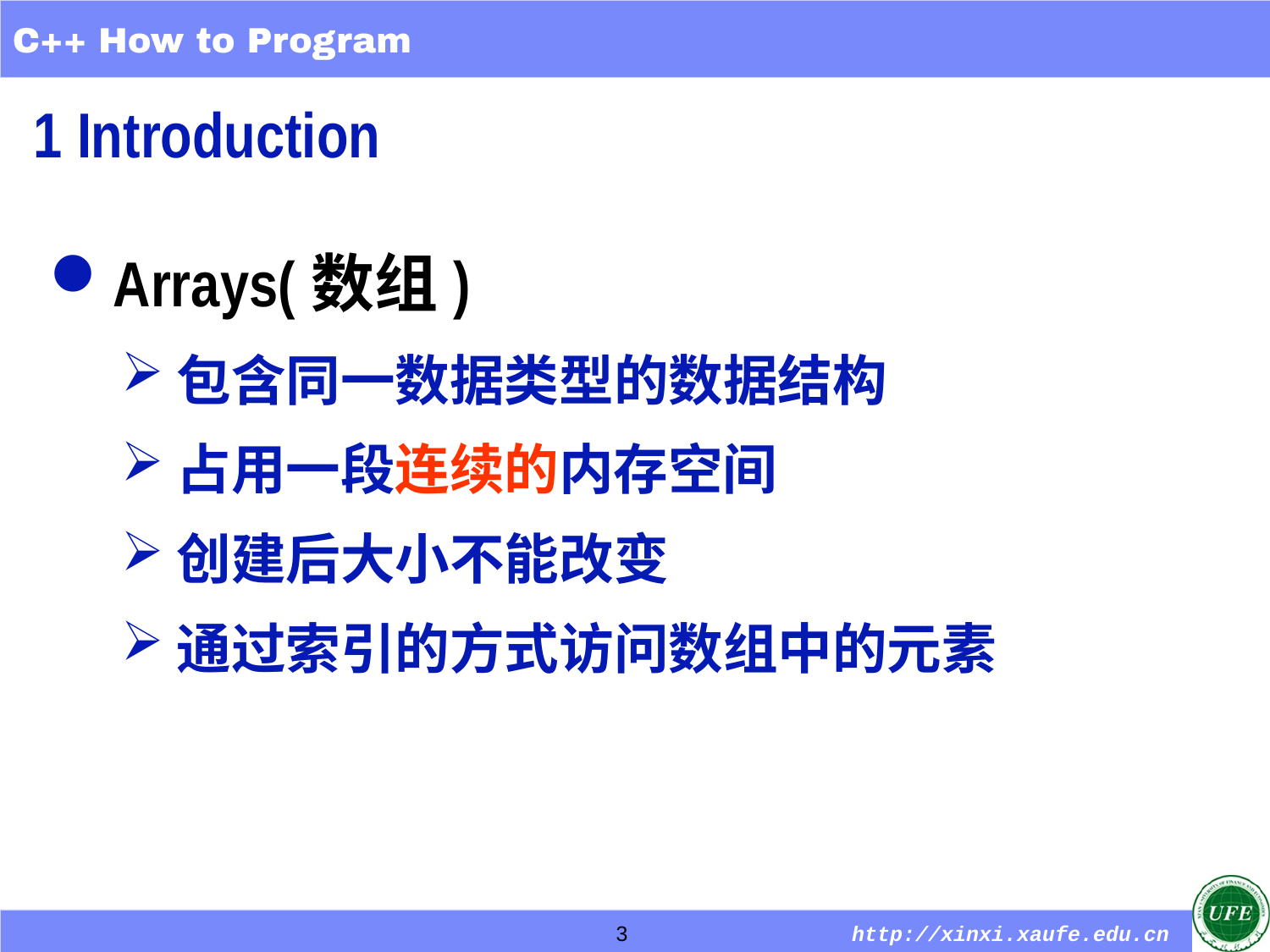

1 Introduction
Arrays(数组)
包含同一数据类型的数据结构
占用一段连续的内存空间
创建后大小不能改变
通过索引的方式访问数组中的元素
3